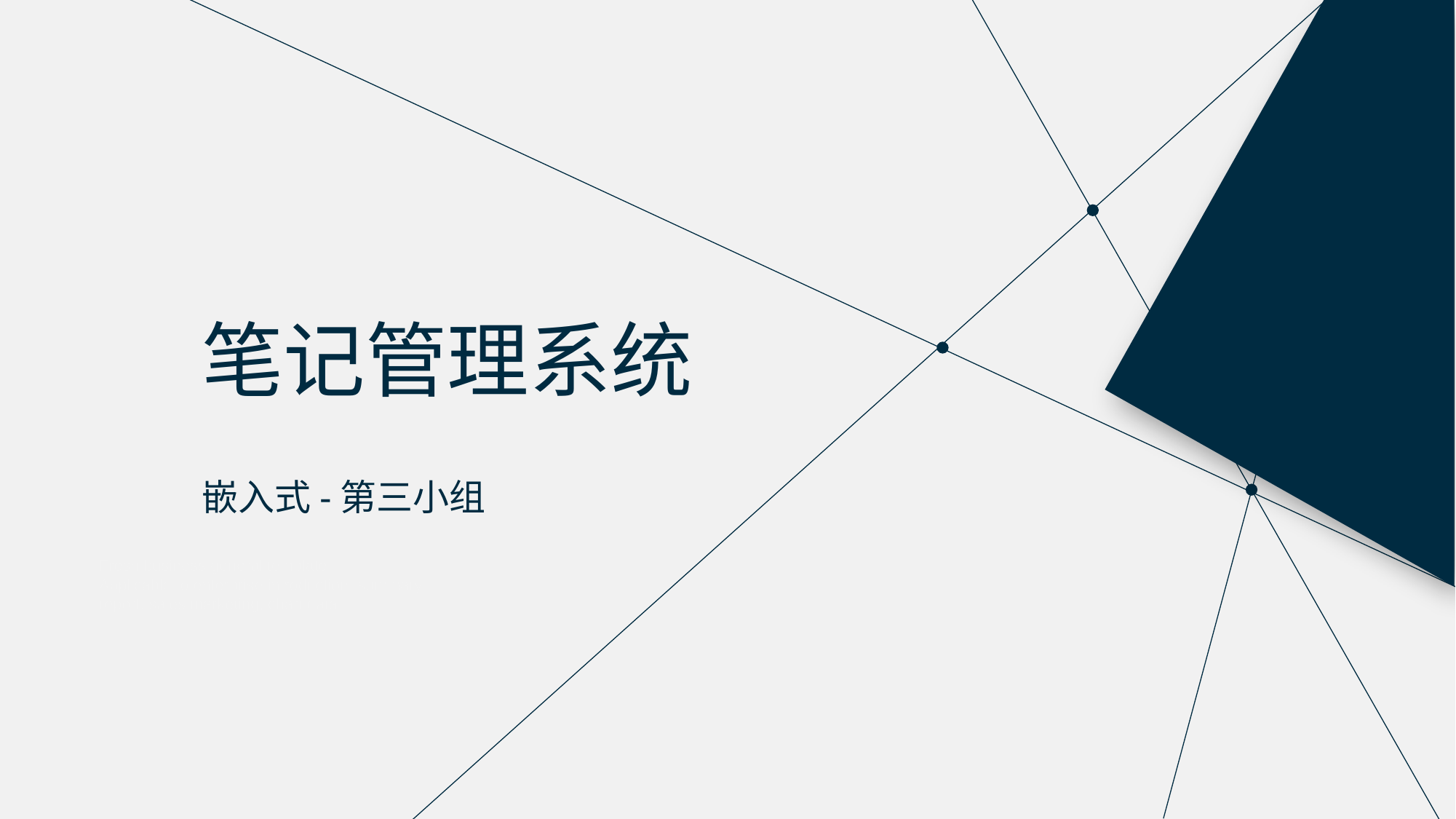

笔记管理系统

嵌入式-第三小组

Fresh business general template
Applicable to enterprise introduction, summary report, sales marketing, chart data